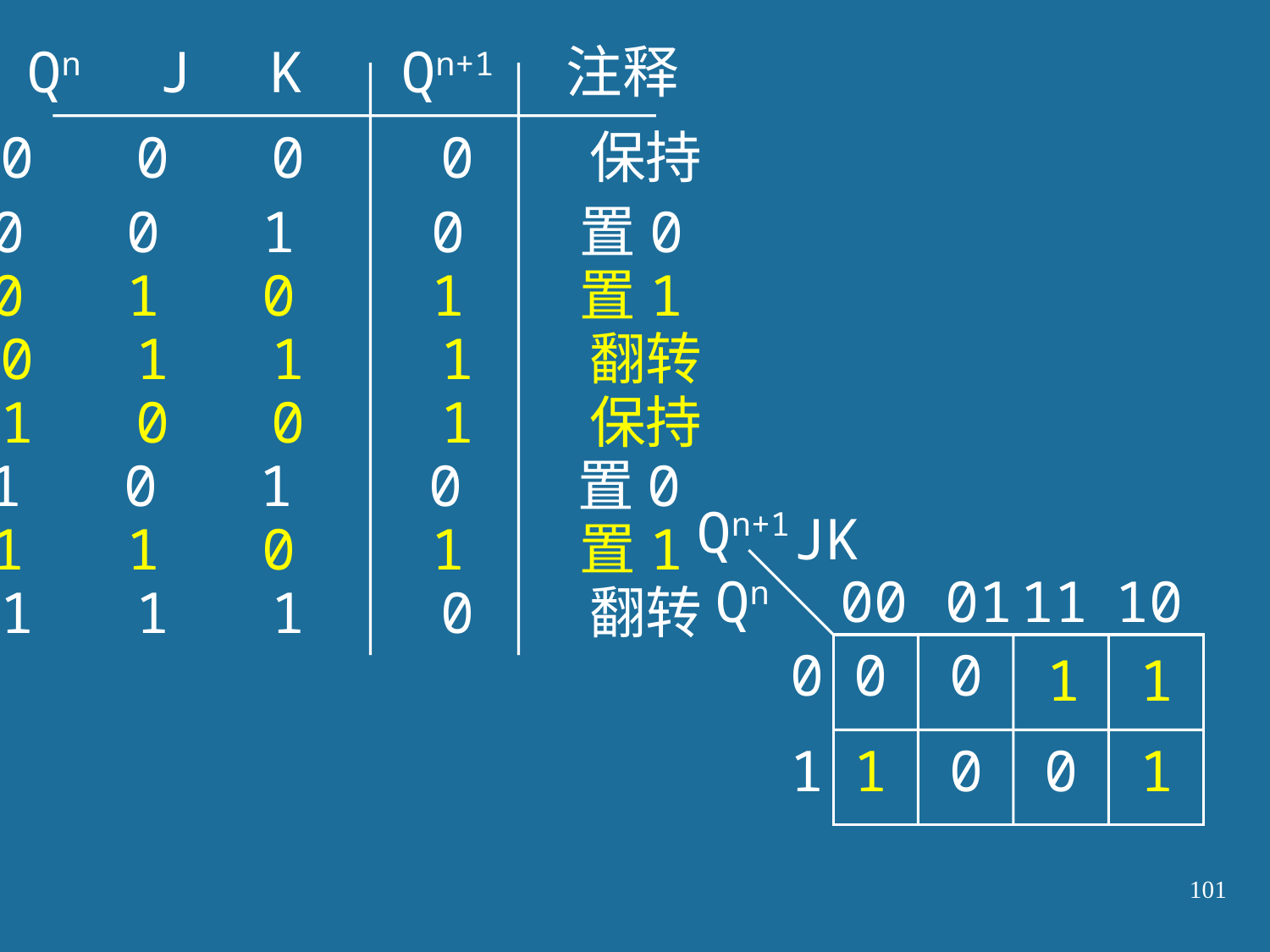

Qn    J    K     Qn+1   注释

0   0   0    0   保持
0   0   1    0   置0
0   1   0    1   置1
0   1   1    1   翻转
1   0   0    1   保持
1   0   1    0   置0
Qn+1
JK
1   1   0    1   置1

Qn
00
 01
11
10
1   1   1    0   翻转
0
0
0
0
0

1
1
1
1
1

101